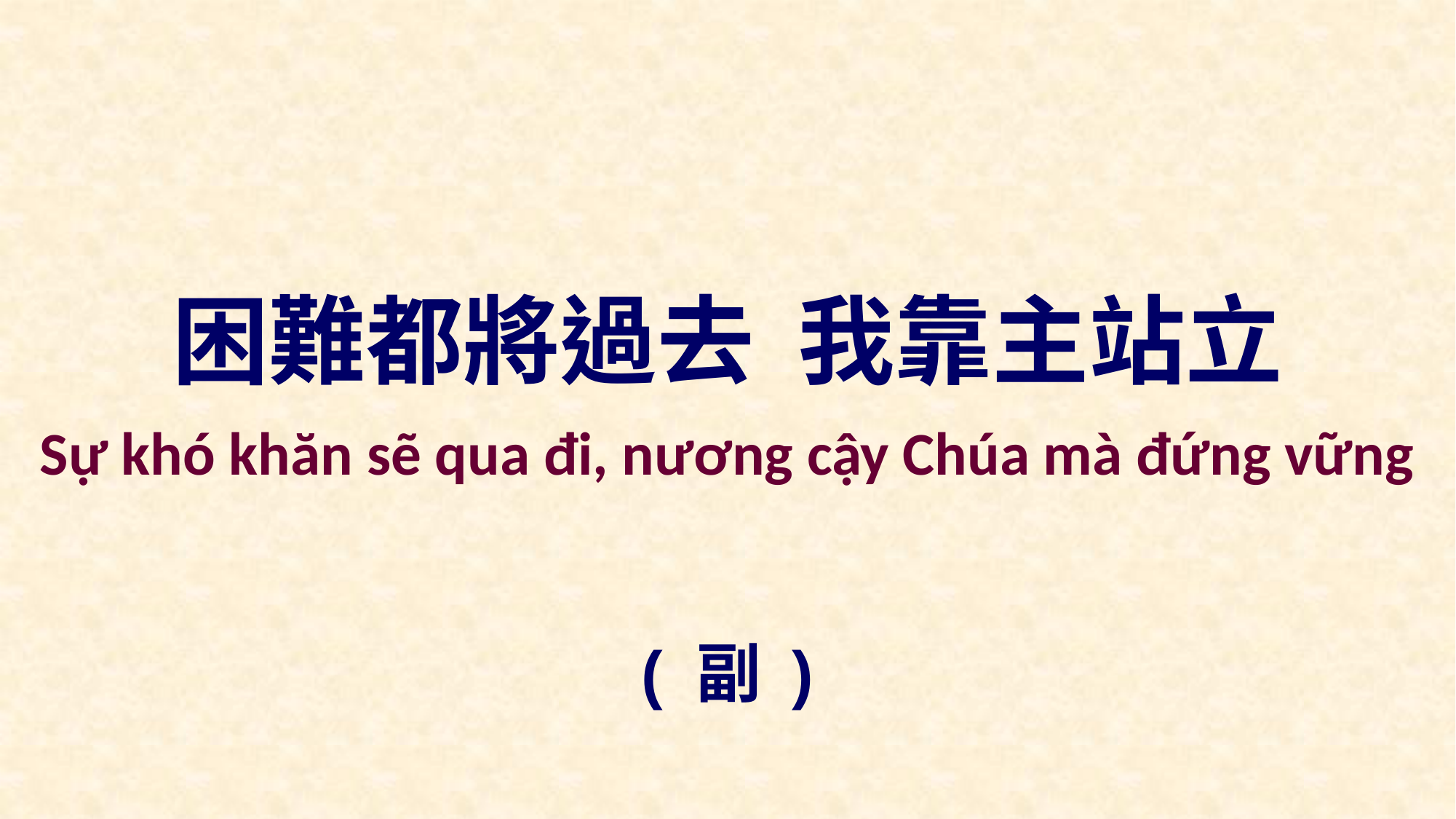

困難都將過去  我靠主站立
Sự khó khăn sẽ qua đi, nương cậy Chúa mà đứng vững
( 副 )